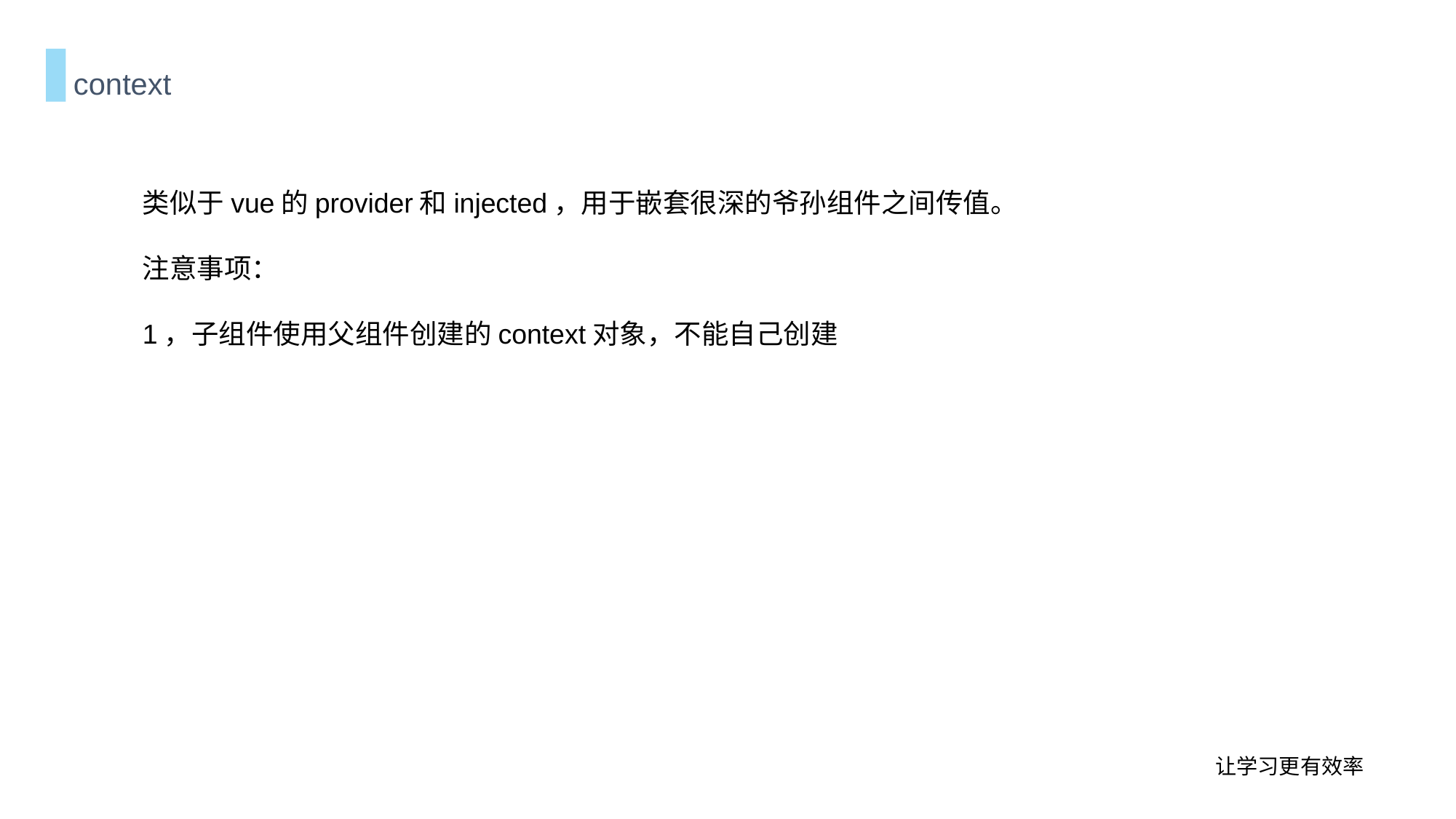

context

类似于vue的provider和injected，用于嵌套很深的爷孙组件之间传值。

注意事项：

1，子组件使用父组件创建的context对象，不能自己创建